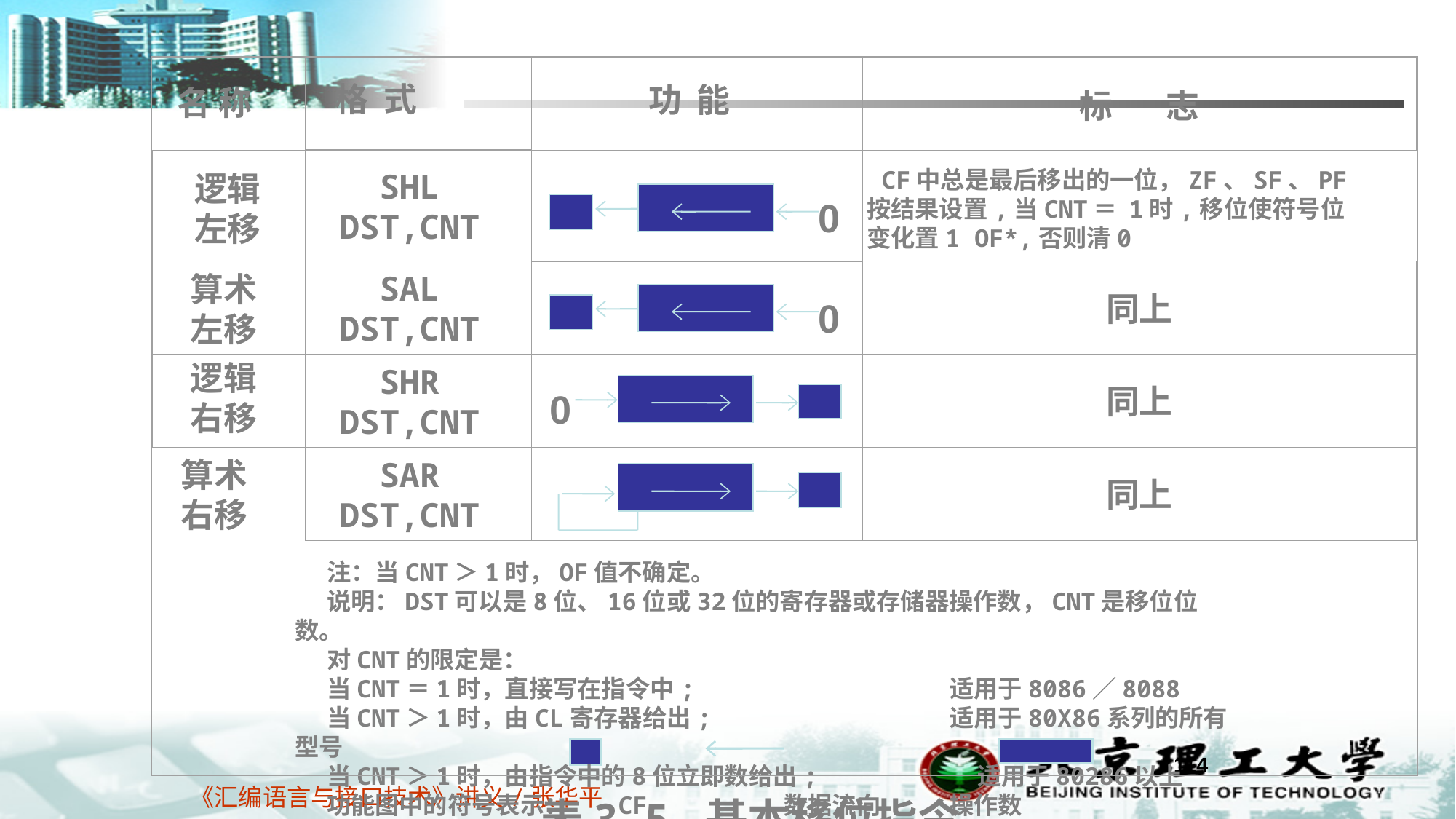

格  式

功  能

标       志

名 称

   SHL
 DST,CNT

 CF中总是最后移出的一位，ZF、SF、PF
按结果设置,当CNT＝ 1时,移位使符号位
变化置1 OF*,否则清0
逻辑
左移

0

   SAL
 DST,CNT

同上
算术
左移

0

   SHR
 DST,CNT

同上
逻辑
右移

0

算术
右移

   SAR
 DST,CNT

同上

注：当CNT＞1时，OF值不确定。
说明：DST可以是8位、16位或32位的寄存器或存储器操作数，CNT是移位位数。
对CNT的限定是：
当CNT＝1时，直接写在指令中;  			适用于8086／8088
当CNT＞1时，由CL寄存器给出;			适用于80X86系列的所有型号
当CNT＞1时，由指令中的8位立即数给出;	         适用于80286以上
功能图中的符号表示：        CF         数据流向     	操作数

表3-5 基本移位指令
114